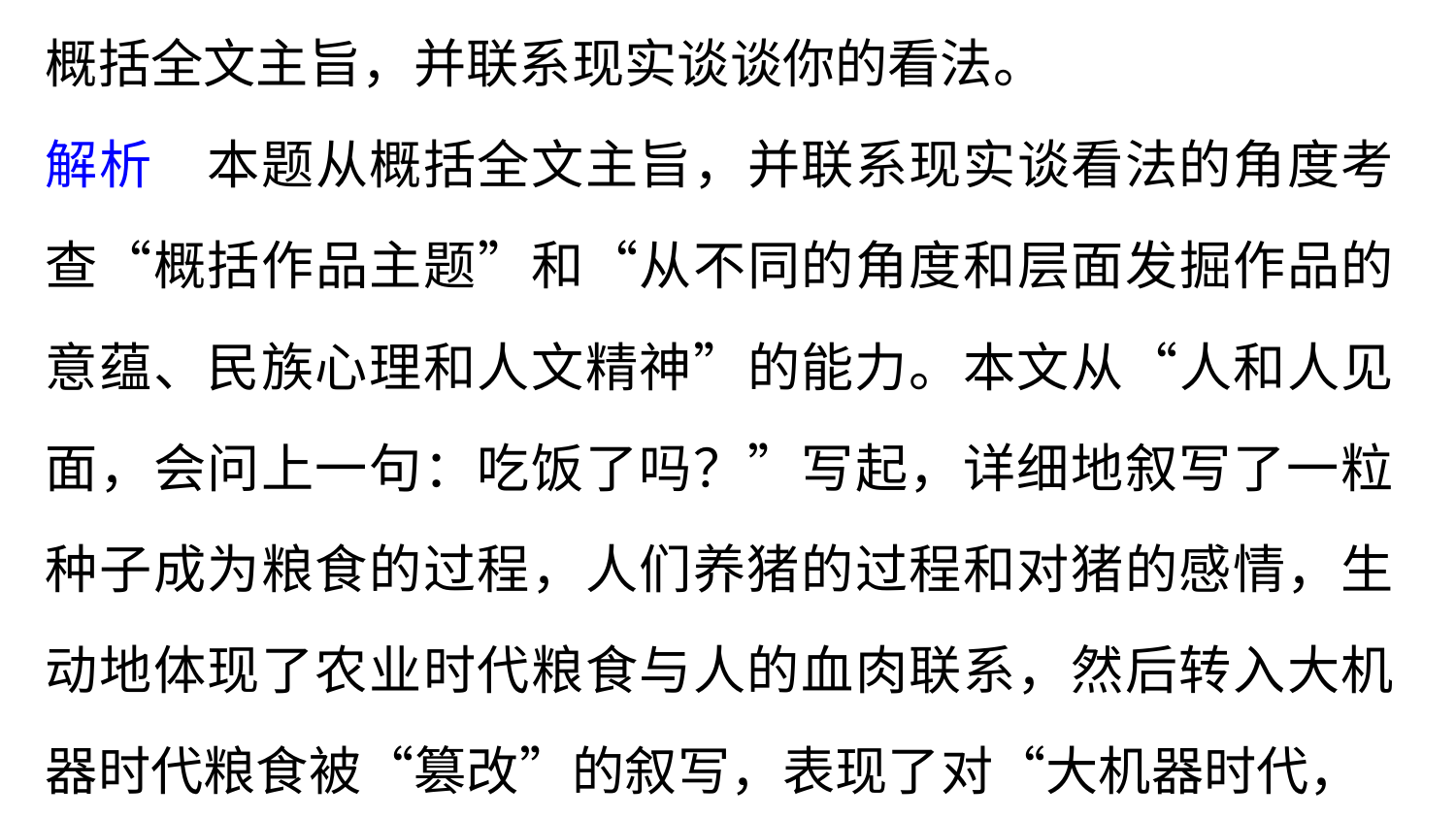

概括全文主旨，并联系现实谈谈你的看法。
解析　本题从概括全文主旨，并联系现实谈看法的角度考查“概括作品主题”和“从不同的角度和层面发掘作品的意蕴、民族心理和人文精神”的能力。本文从“人和人见面，会问上一句：吃饭了吗？”写起，详细地叙写了一粒种子成为粮食的过程，人们养猪的过程和对猪的感情，生动地体现了农业时代粮食与人的血肉联系，然后转入大机器时代粮食被“篡改”的叙写，表现了对“大机器时代，